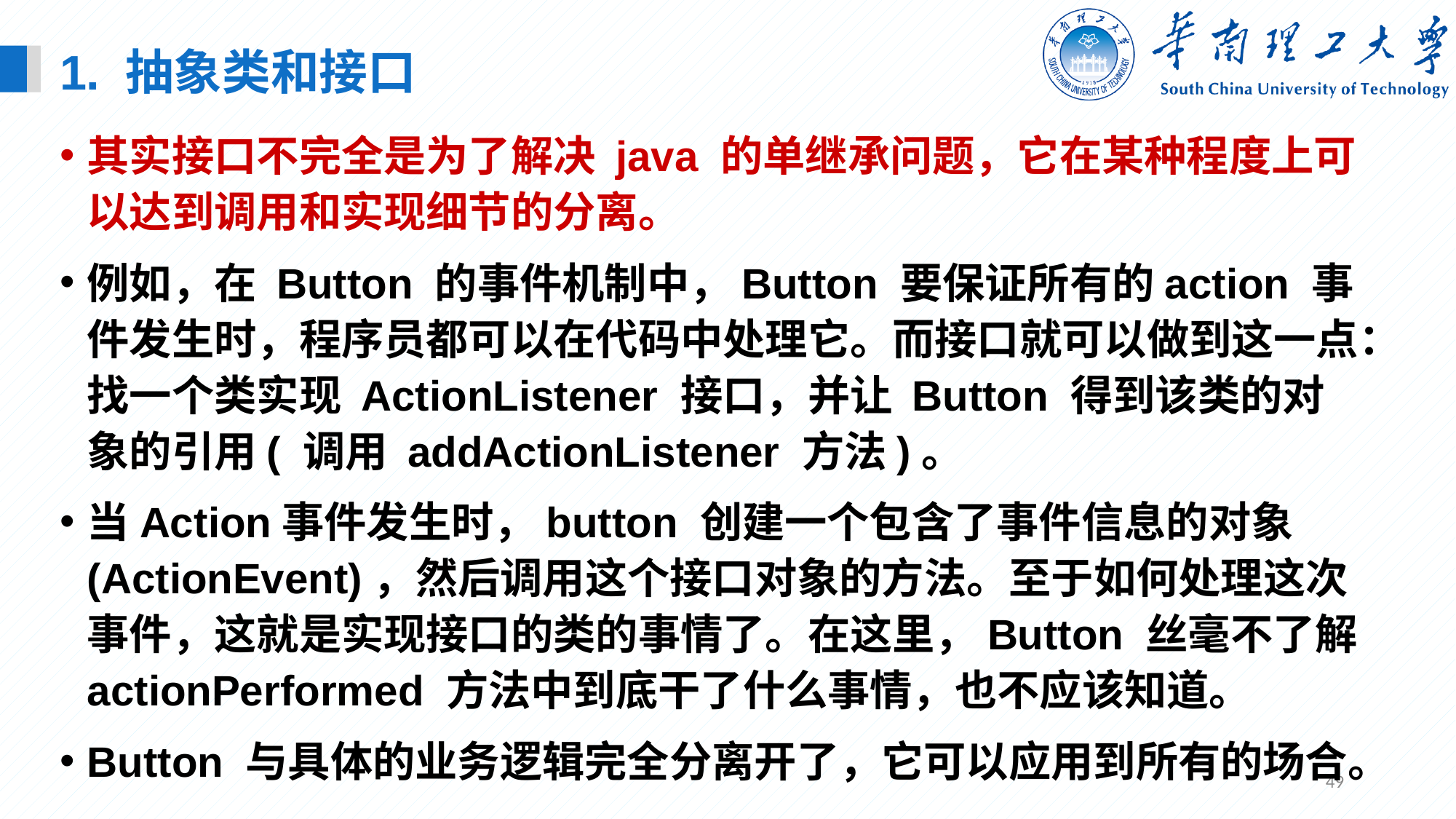

1. 抽象类和接口
其实接口不完全是为了解决 java 的单继承问题，它在某种程度上可以达到调用和实现细节的分离。
例如，在 Button 的事件机制中，Button 要保证所有的action 事件发生时，程序员都可以在代码中处理它。而接口就可以做到这一点：找一个类实现 ActionListener 接口，并让 Button 得到该类的对象的引用( 调用 addActionListener 方法)。
当Action事件发生时，button 创建一个包含了事件信息的对象(ActionEvent)，然后调用这个接口对象的方法。至于如何处理这次事件，这就是实现接口的类的事情了。在这里，Button 丝毫不了解 actionPerformed 方法中到底干了什么事情，也不应该知道。
Button 与具体的业务逻辑完全分离开了，它可以应用到所有的场合。
49